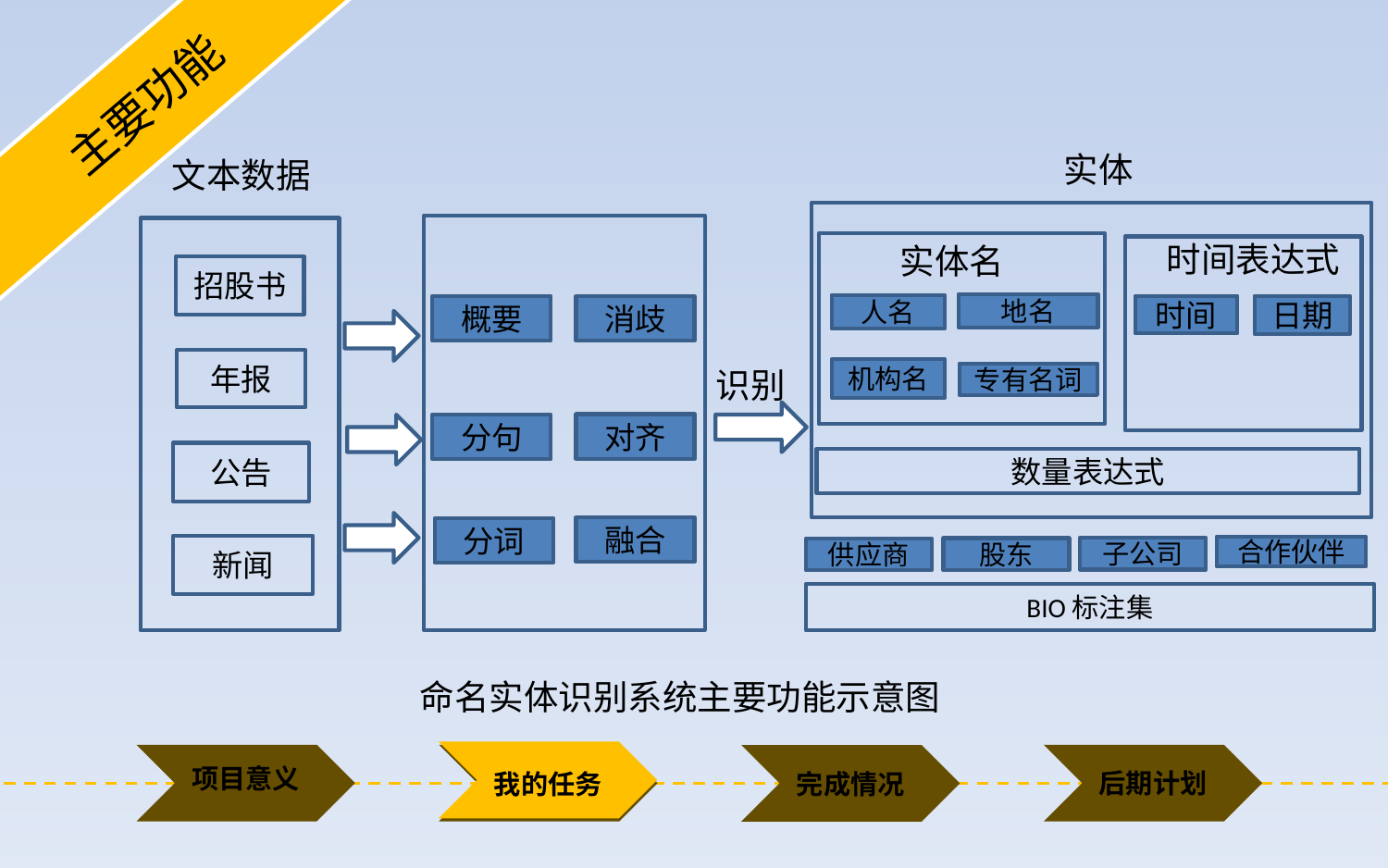

主要功能
实体
文本数据

时间表达式

实体名

招股书
地名
人名
日期
概要
时间
消歧

年报
识别
机构名
专有名词

对齐
分句

公告
数量表达式

融合
分词
新闻
合作伙伴
子公司
股东
供应商
BIO标注集
命名实体识别系统主要功能示意图

项目意义
后期计划
我的任务
完成情况